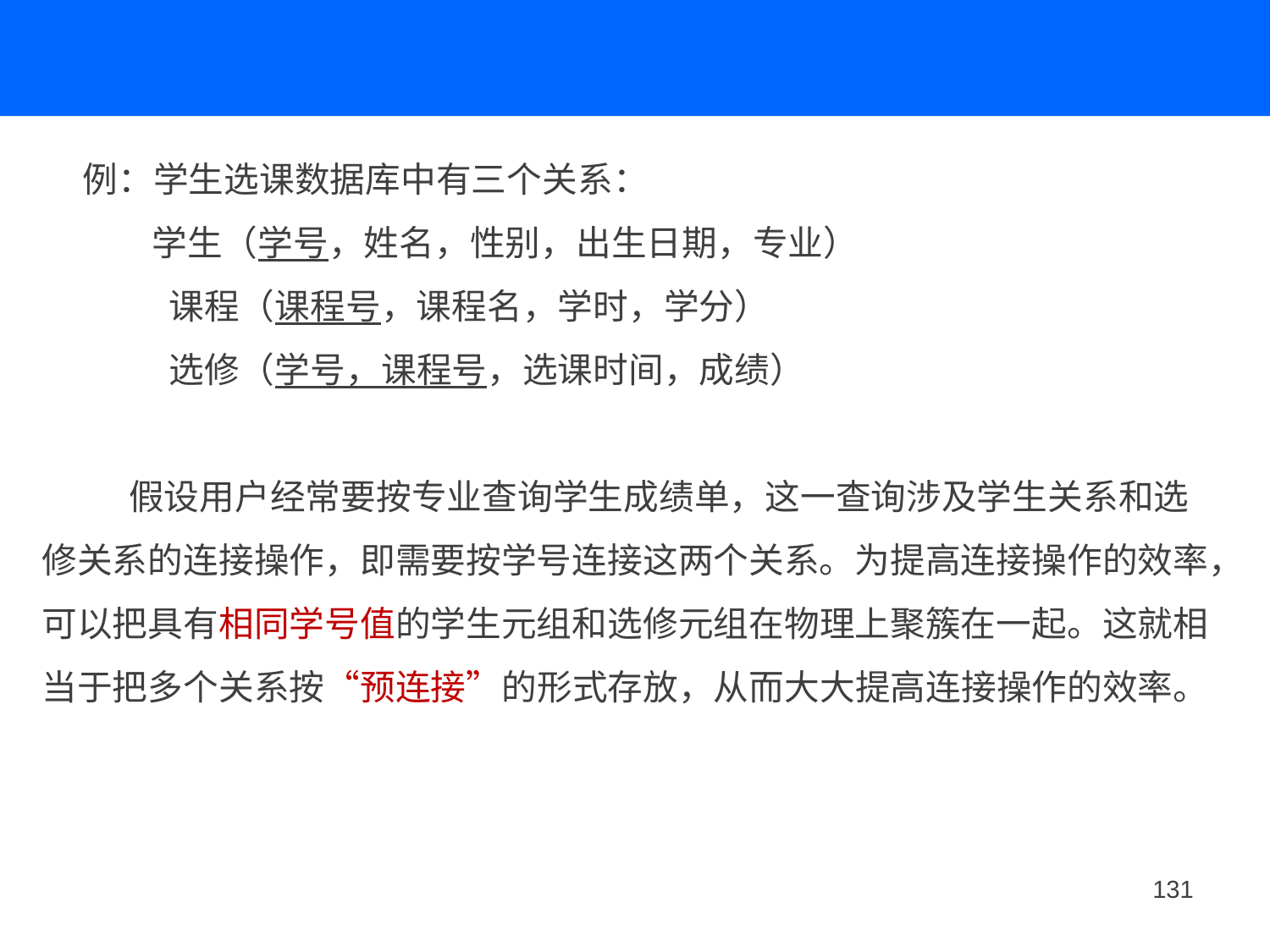

例：学生选课数据库中有三个关系：
	 学生（学号，姓名，性别，出生日期，专业）
	课程（课程号，课程名，学时，学分）
	选修（学号，课程号，选课时间，成绩）

假设用户经常要按专业查询学生成绩单，这一查询涉及学生关系和选修关系的连接操作，即需要按学号连接这两个关系。为提高连接操作的效率，可以把具有相同学号值的学生元组和选修元组在物理上聚簇在一起。这就相当于把多个关系按“预连接”的形式存放，从而大大提高连接操作的效率。

131